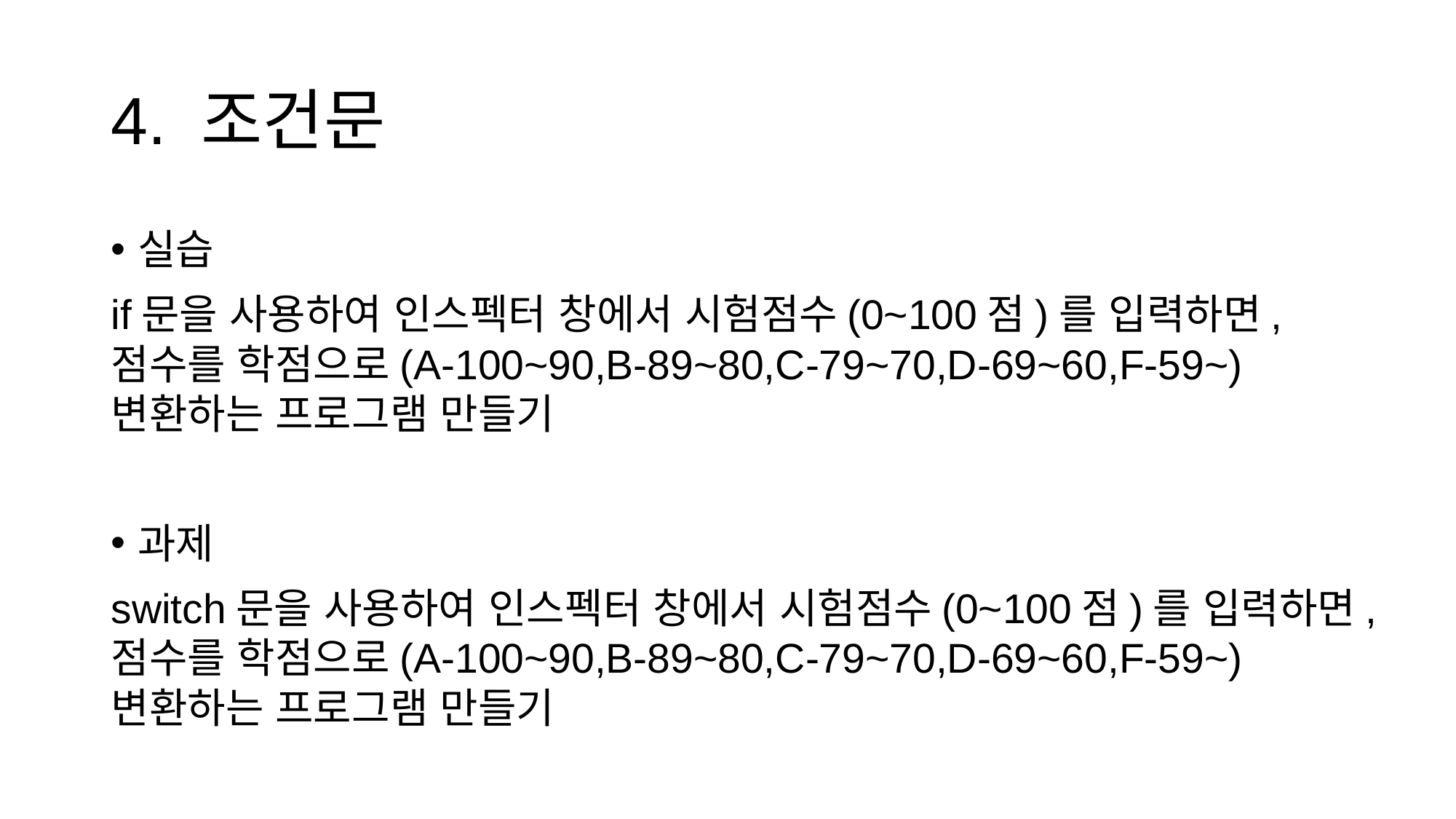

# 4. 조건문
실습
if문을 사용하여 인스펙터 창에서 시험점수(0~100점)를 입력하면, 점수를 학점으로(A-100~90,B-89~80,C-79~70,D-69~60,F-59~)변환하는 프로그램 만들기

과제
switch문을 사용하여 인스펙터 창에서 시험점수(0~100점)를 입력하면, 점수를 학점으로(A-100~90,B-89~80,C-79~70,D-69~60,F-59~)변환하는 프로그램 만들기